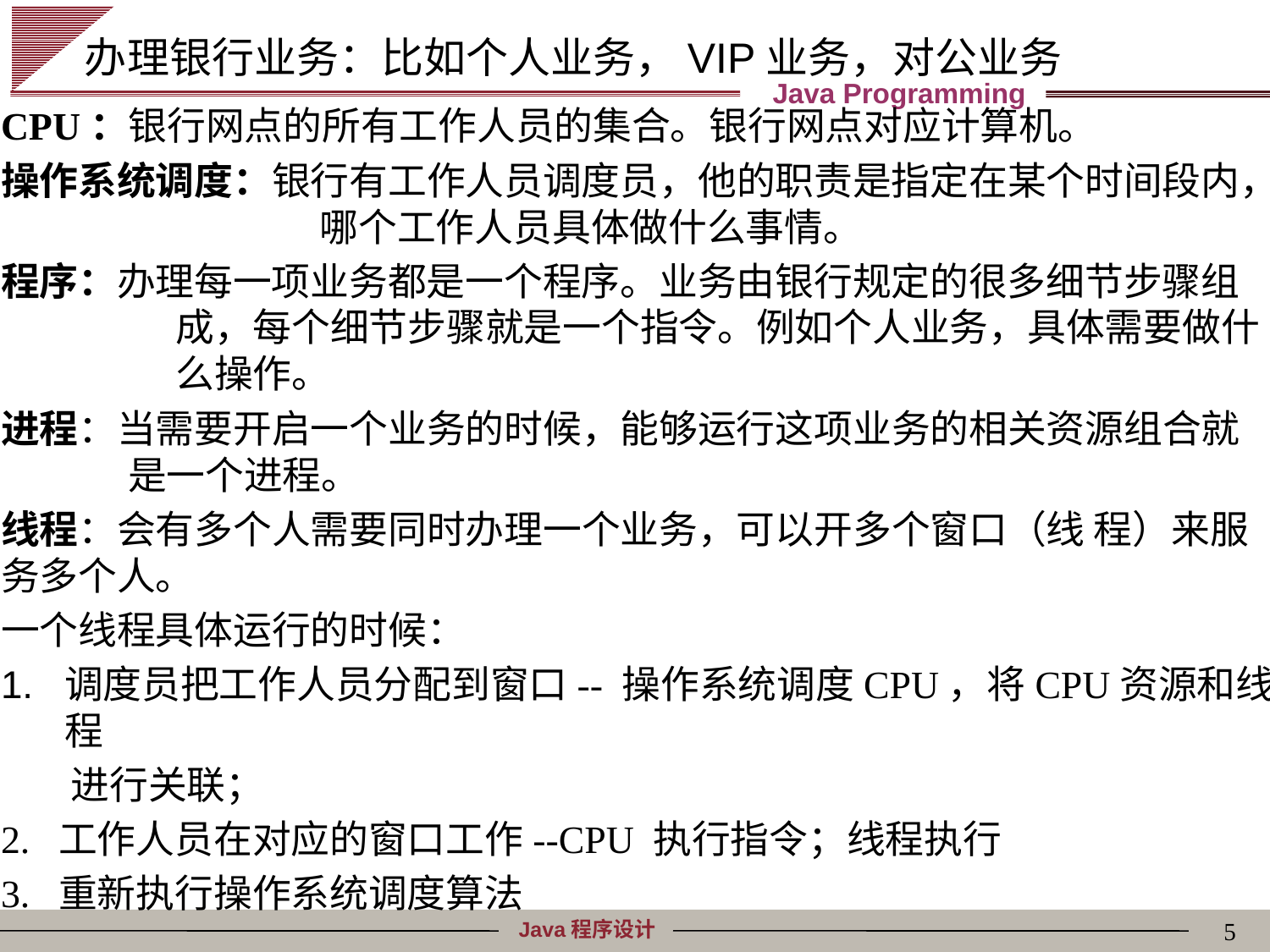

# 办理银行业务：比如个人业务，VIP业务，对公业务
CPU：银行网点的所有工作人员的集合。银行网点对应计算机。
操作系统调度：银行有工作人员调度员，他的职责是指定在某个时间段内，    		  哪个工作人员具体做什么事情。
程序：办理每一项业务都是一个程序。业务由银行规定的很多细节步骤组	成，每个细节步骤就是一个指令。例如个人业务，具体需要做什	么操作。
进程：当需要开启一个业务的时候，能够运行这项业务的相关资源组合就                 	是一个进程。
线程：会有多个人需要同时办理一个业务，可以开多个窗口（线 程）来服	务多个人。
一个线程具体运行的时候：
调度员把工作人员分配到窗口-- 操作系统调度CPU，将CPU资源和线程
       进行关联；
2.  工作人员在对应的窗口工作--CPU 执行指令；线程执行
3.  重新执行操作系统调度算法